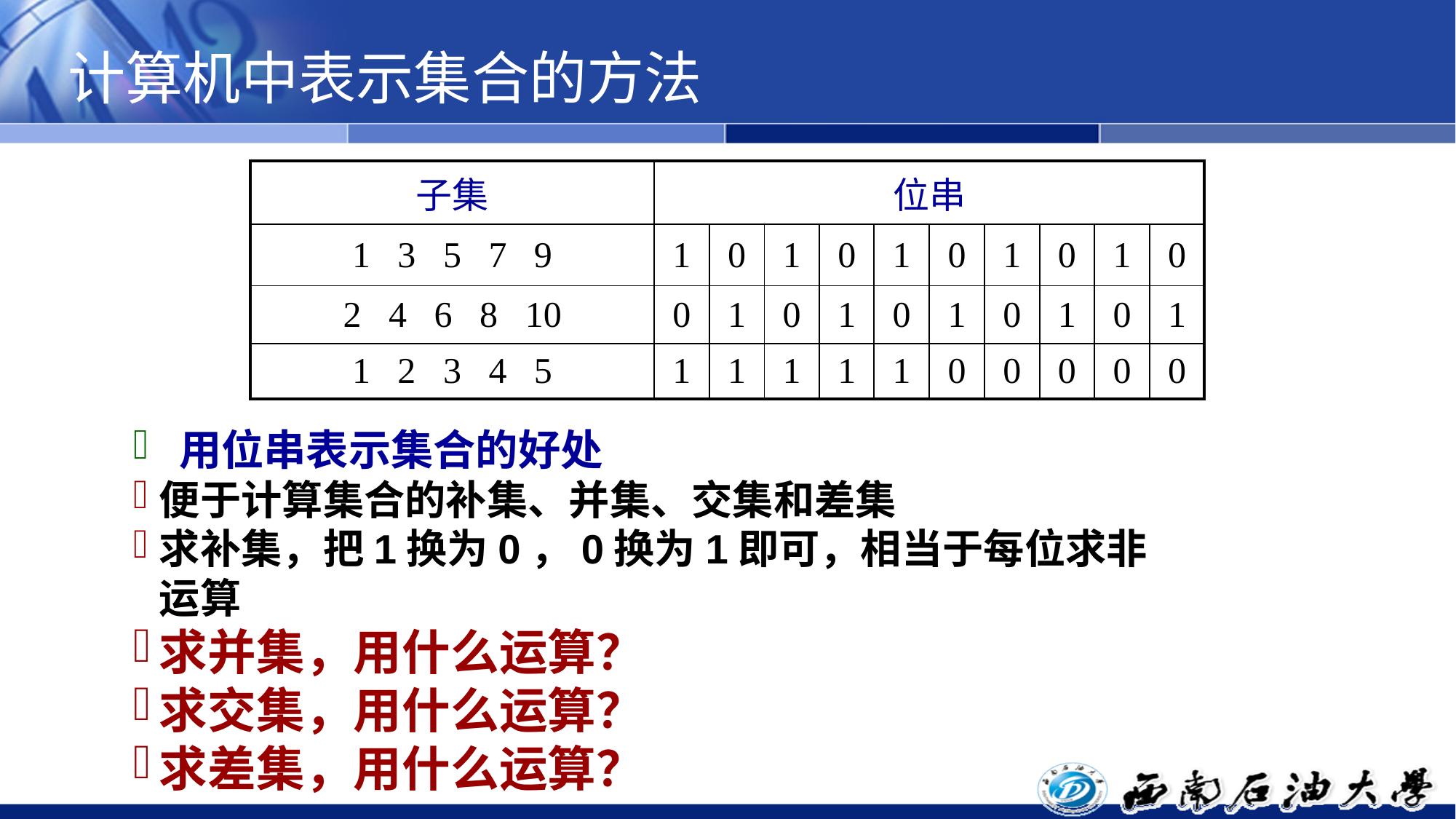

计算机中表示集合的方法
| 子集 | 位串 |  |  |  |  |  |  |  |  |  |
| --- | --- | --- | --- | --- | --- | --- | --- | --- | --- | --- |
| 1 3 5 7 9 | 1 | 0 | 1 | 0 | 1 | 0 | 1 | 0 | 1 | 0 |
| 2 4 6 8 10 | 0 | 1 | 0 | 1 | 0 | 1 | 0 | 1 | 0 | 1 |
| 1 2 3 4 5 | 1 | 1 | 1 | 1 | 1 | 0 | 0 | 0 | 0 | 0 |
 用位串表示集合的好处
便于计算集合的补集、并集、交集和差集
求补集，把1换为0，0换为1即可，相当于每位求非运算
求并集，用什么运算？
求交集，用什么运算？
求差集，用什么运算？